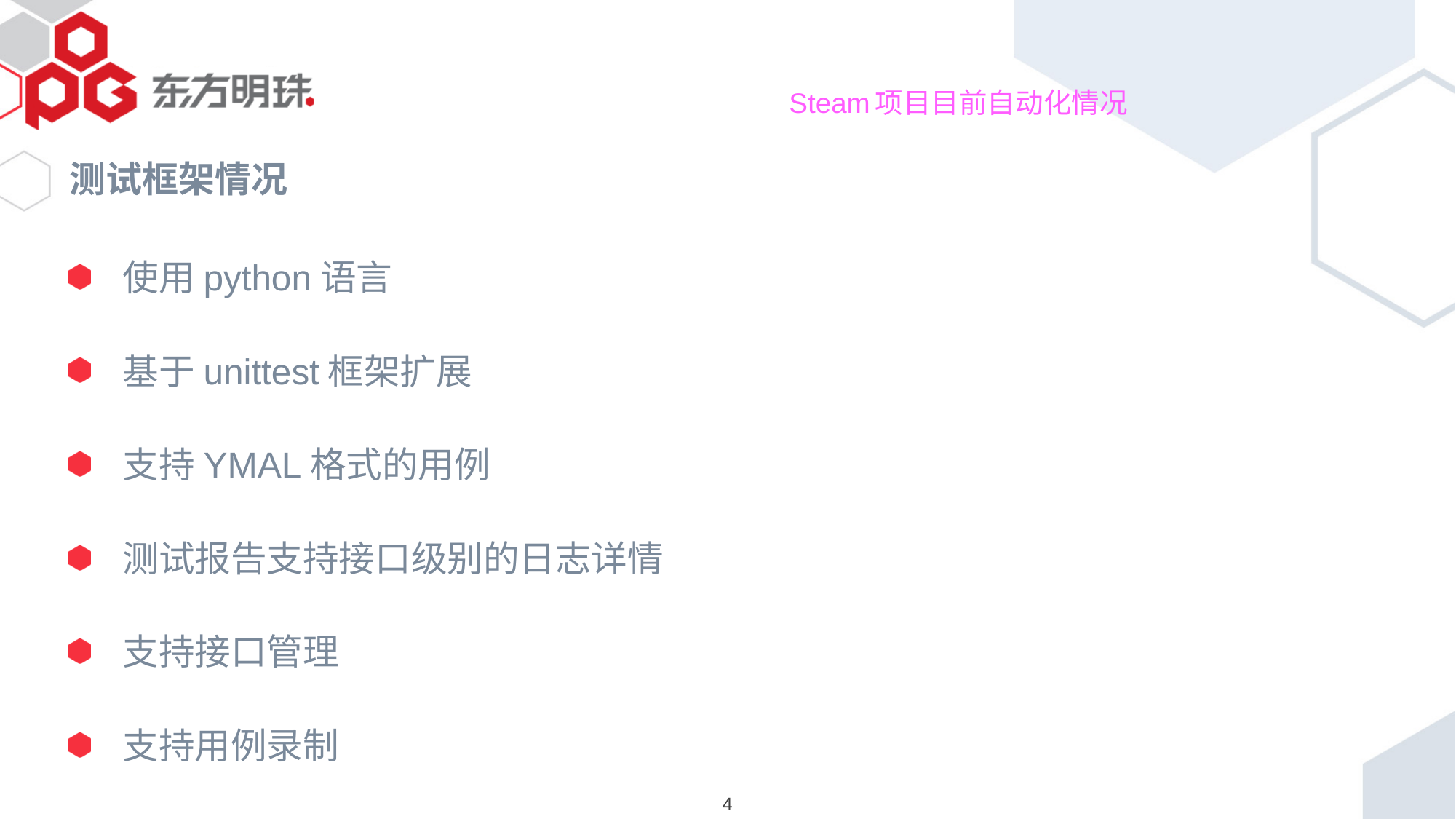

# Steam项目目前自动化情况
测试框架情况
使用python语言
基于unittest框架扩展
支持YMAL格式的用例
测试报告支持接口级别的日志详情
支持接口管理
支持用例录制
4